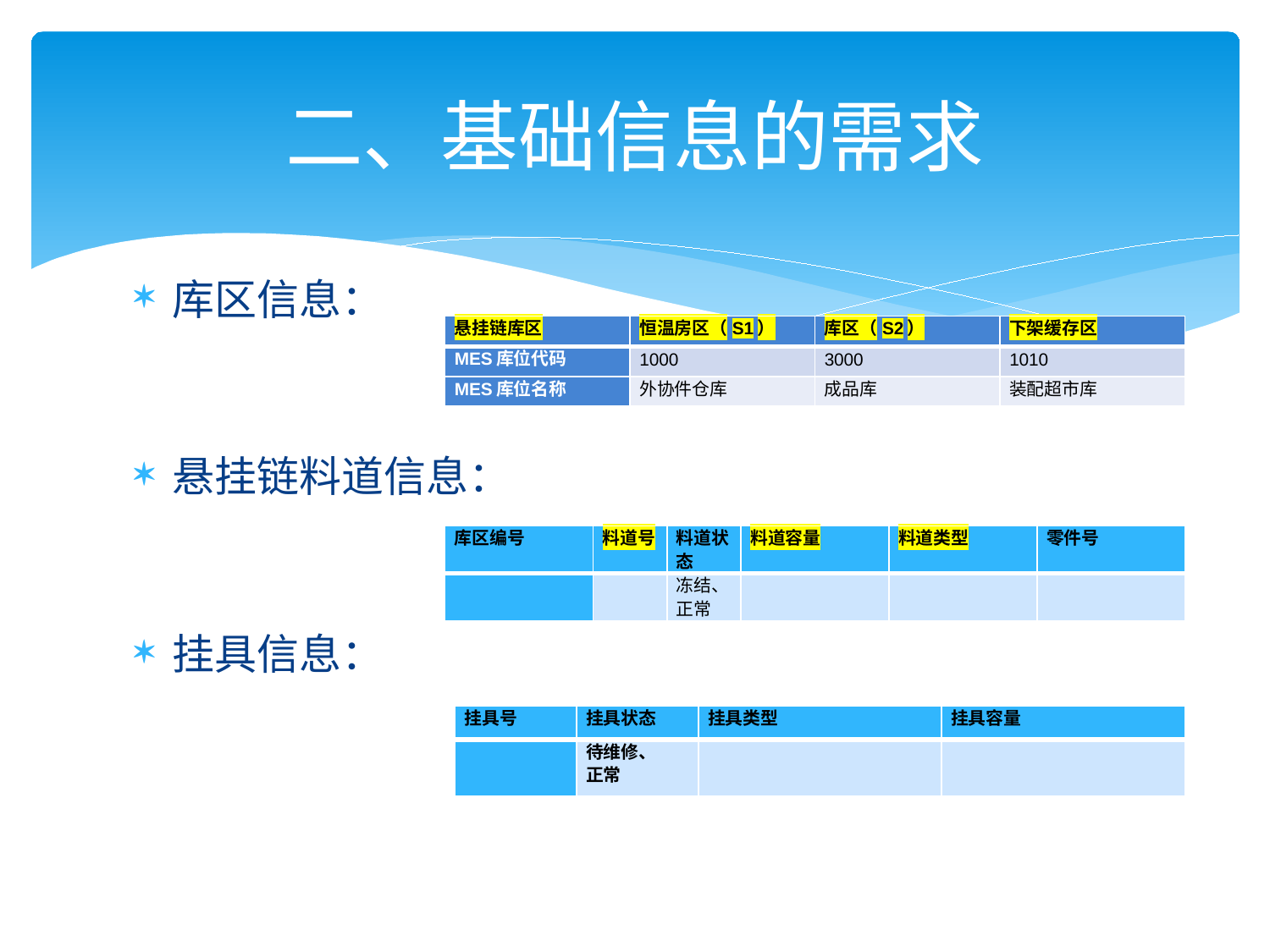

# 二、基础信息的需求
库区信息：

悬挂链料道信息：

挂具信息：

| 悬挂链库区 | 恒温房区（S1） | 库区（S2） | 下架缓存区 |
| --- | --- | --- | --- |
| MES库位代码 | 1000 | 3000 | 1010 |
| MES库位名称 | 外协件仓库 | 成品库 | 装配超市库 |
| 库区编号 | 料道号 | 料道状态 | 料道容量 | 料道类型 | 零件号 |
| --- | --- | --- | --- | --- | --- |
|  |  | 冻结、正常 |  |  |  |
| 挂具号 | 挂具状态 | 挂具类型 | 挂具容量 |
| --- | --- | --- | --- |
|  | 待维修、 正常 |  |  |